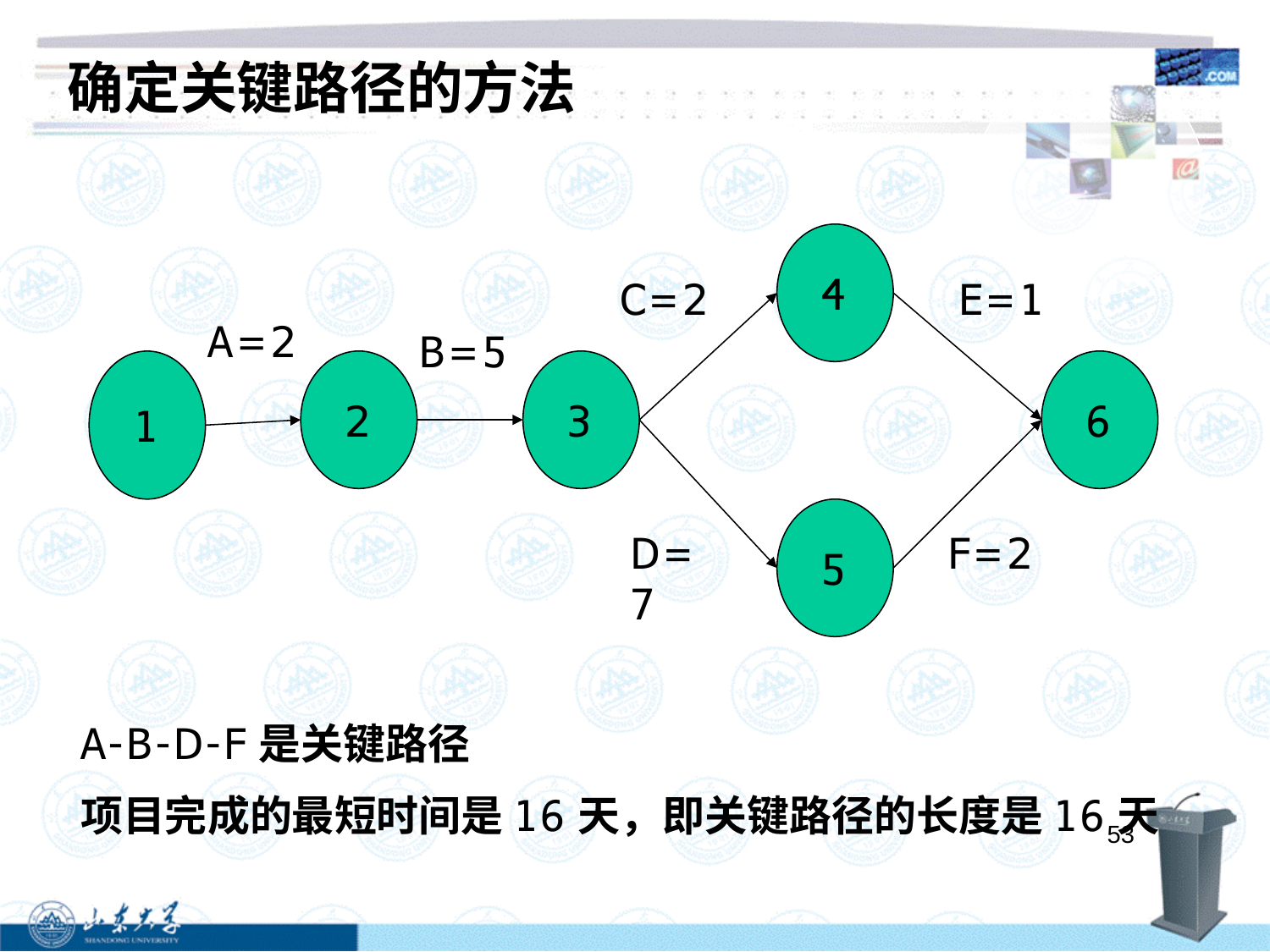

# 确定关键路径的方法
4
C=2
E=1
A=2
B=5
1
2
3
6
5
D=7
F=2
A-B-D-F是关键路径
项目完成的最短时间是16天，即关键路径的长度是16天
53